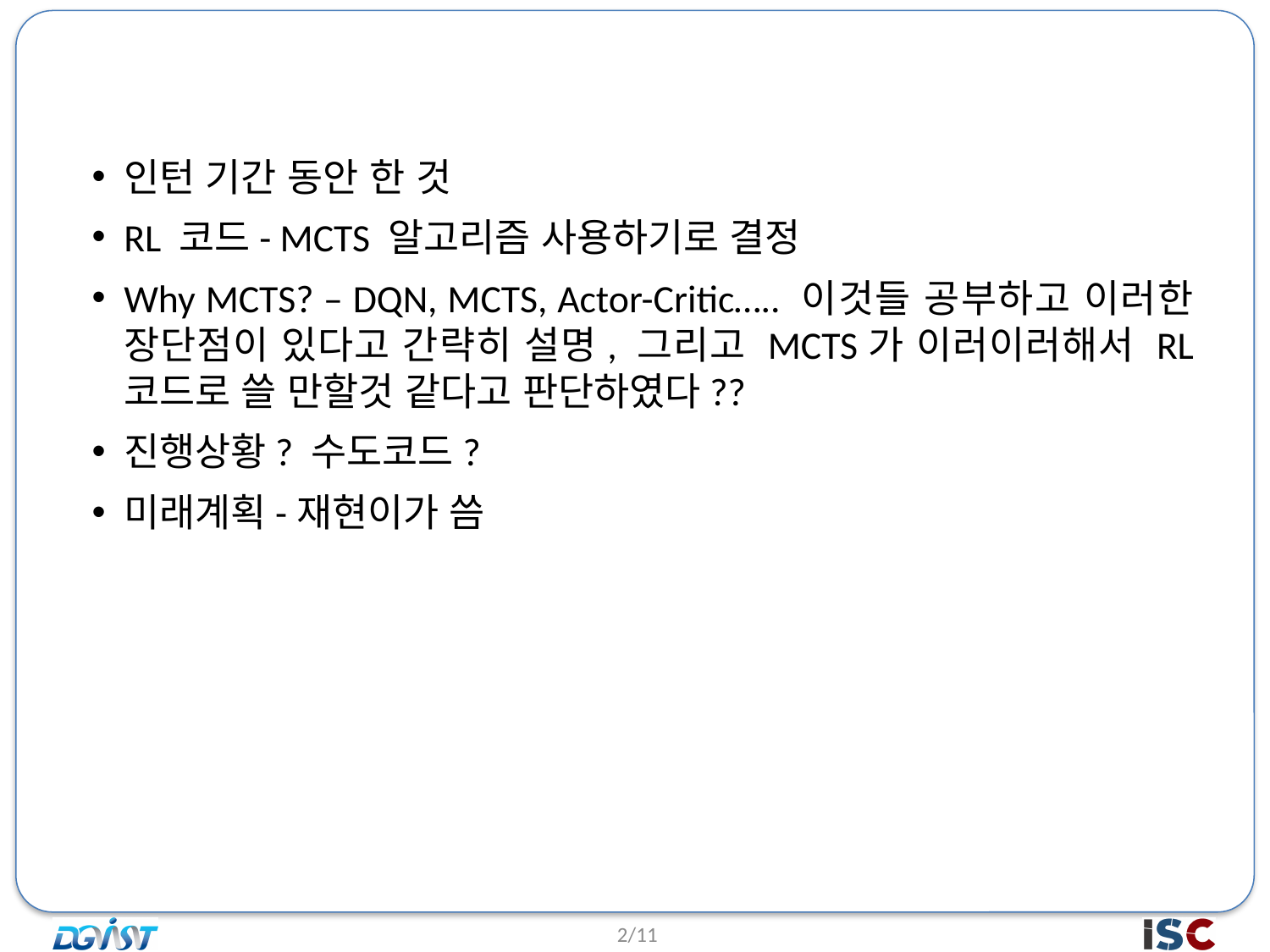

#
인턴 기간 동안 한 것
RL 코드- MCTS 알고리즘 사용하기로 결정
Why MCTS? – DQN, MCTS, Actor-Critic….. 이것들 공부하고 이러한 장단점이 있다고 간략히 설명, 그리고 MCTS가 이러이러해서 RL 코드로 쓸 만할것 같다고 판단하였다??
진행상황? 수도코드?
미래계획-재현이가 씀